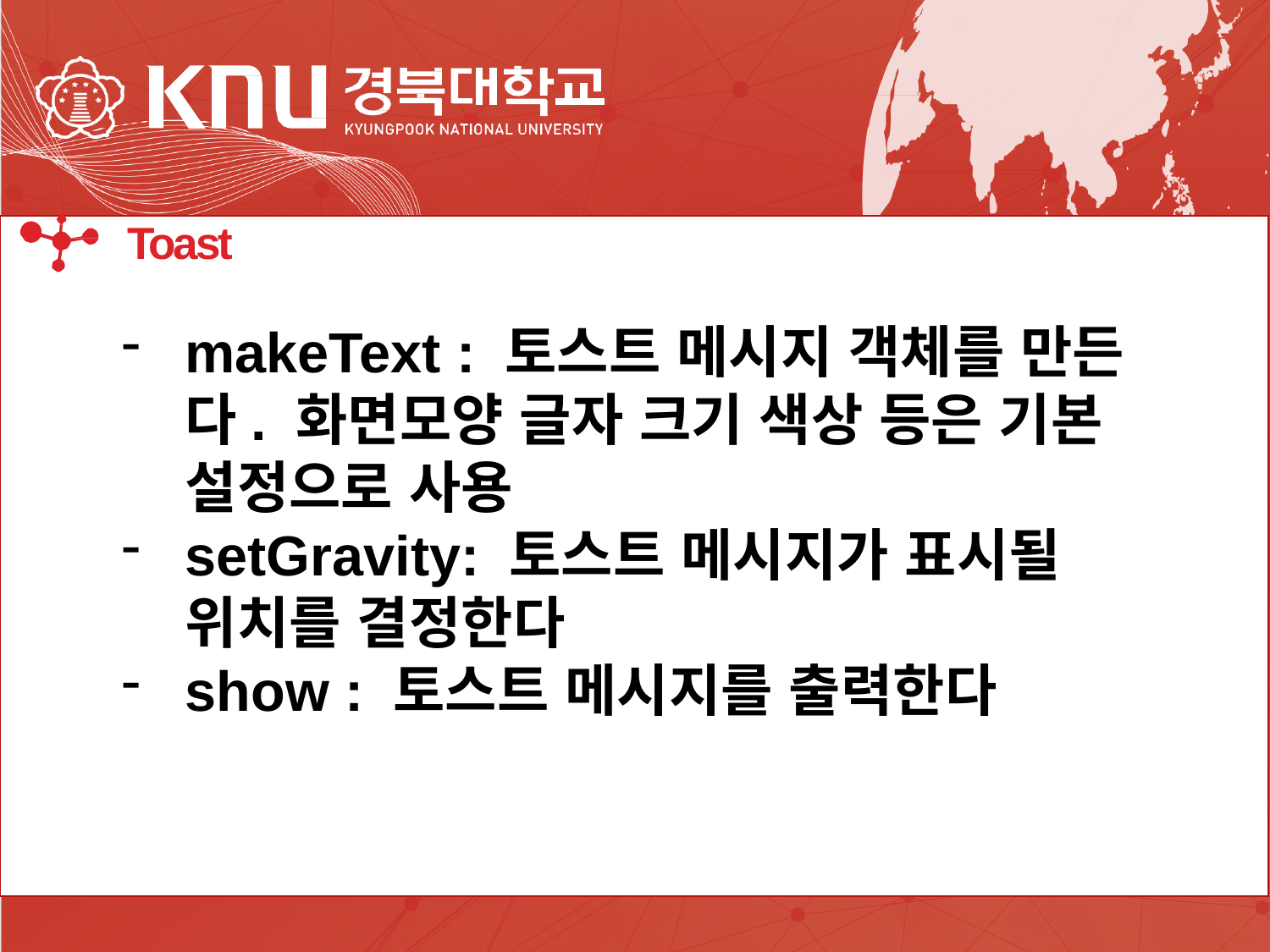

IDE

Toast

makeText : 토스트 메시지 객체를 만든다. 화면모양 글자 크기 색상 등은 기본 설정으로 사용
setGravity: 토스트 메시지가 표시될 위치를 결정한다
show : 토스트 메시지를 출력한다